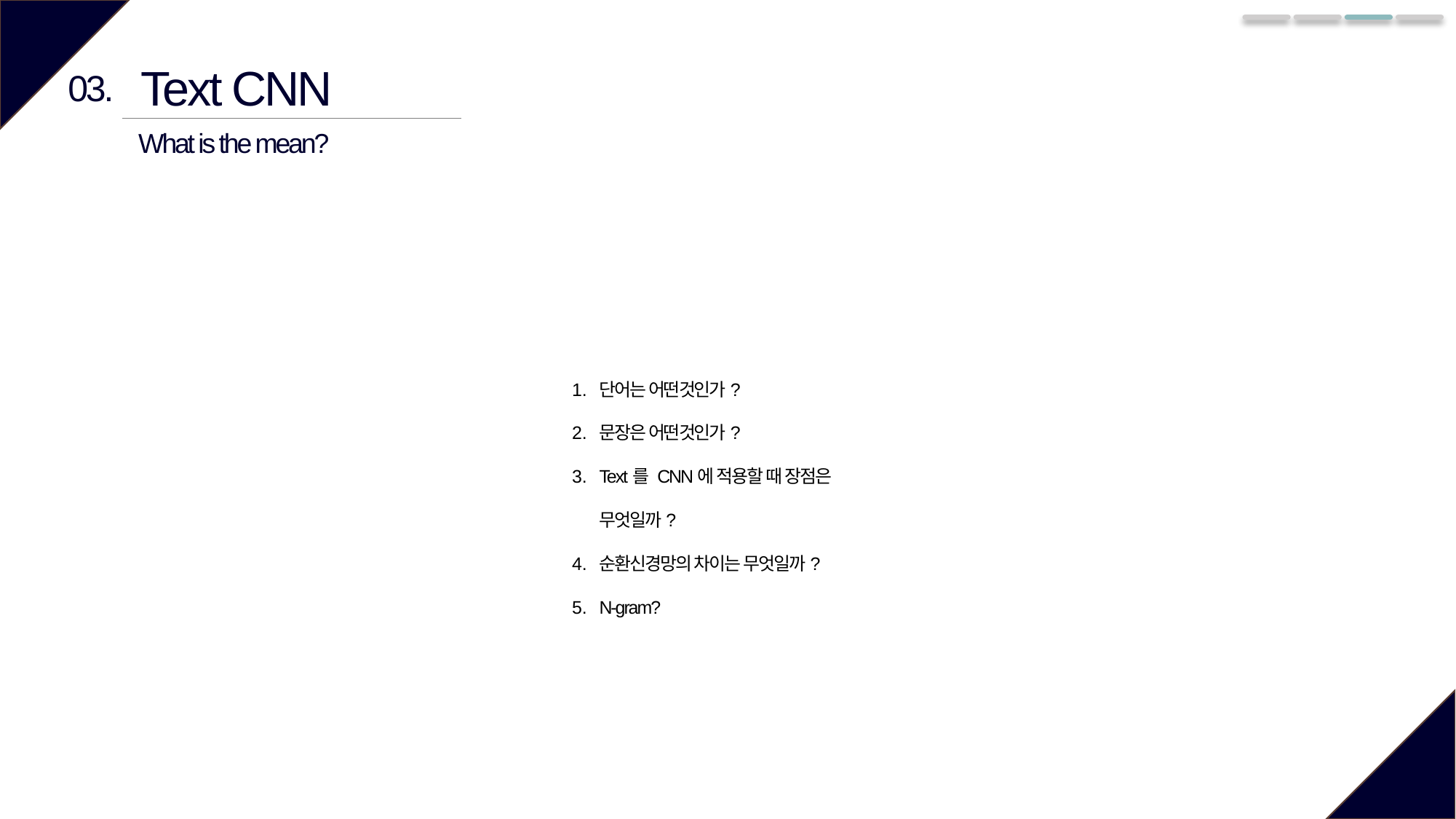

Text CNN
03.
What is the mean?
단어는 어떤것인가?
문장은 어떤것인가?
Text를 CNN에 적용할 때 장점은 무엇일까?
순환신경망의 차이는 무엇일까?
N-gram?